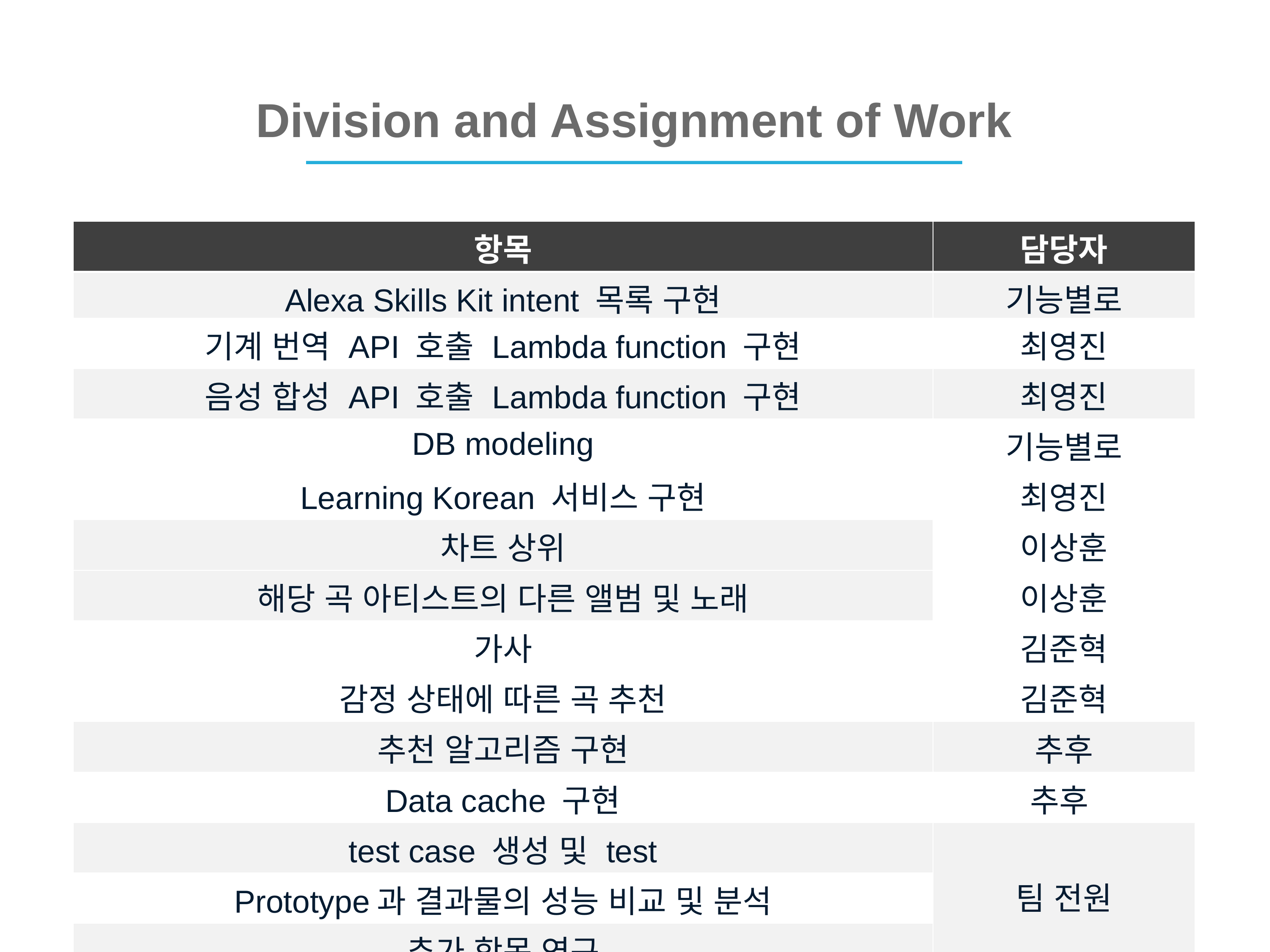

Division and Assignment of Work

| 항목 | 담당자 |
| --- | --- |
| Alexa Skills Kit intent 목록 구현 | 기능별로 |
| 기계 번역 API 호출 Lambda function 구현 | 최영진 |
| 음성 합성 API 호출 Lambda function 구현 | 최영진 |
| DB modeling | 기능별로 |
| Learning Korean 서비스 구현 | 최영진 |
| 차트 상위 | 이상훈 |
| 해당 곡 아티스트의 다른 앨범 및 노래 | 이상훈 |
| 가사 | 김준혁 |
| 감정 상태에 따른 곡 추천 | 김준혁 |
| 추천 알고리즘 구현 | 추후 |
| Data cache 구현 | 추후 |
| test case 생성 및 test | 팀 전원 |
| Prototype과 결과물의 성능 비교 및 분석 |  |
| 추가 항목 연구 |  |